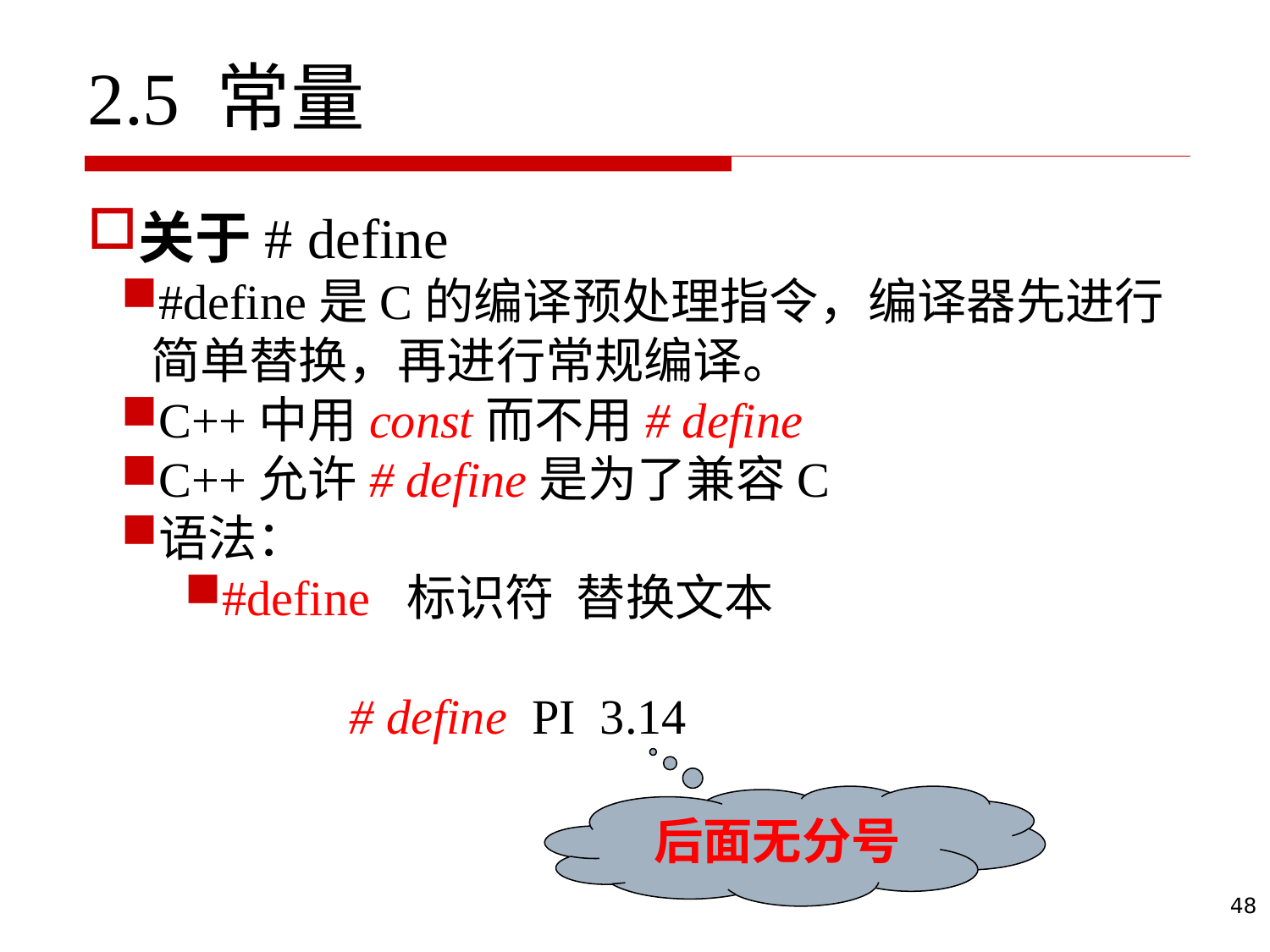

2.5 常量
关于# define
#define是C的编译预处理指令，编译器先进行简单替换，再进行常规编译。
C++中用const而不用# define
C++允许# define是为了兼容C
语法：
#define  标识符  替换文本

           # define  PI  3.14

后面无分号
48